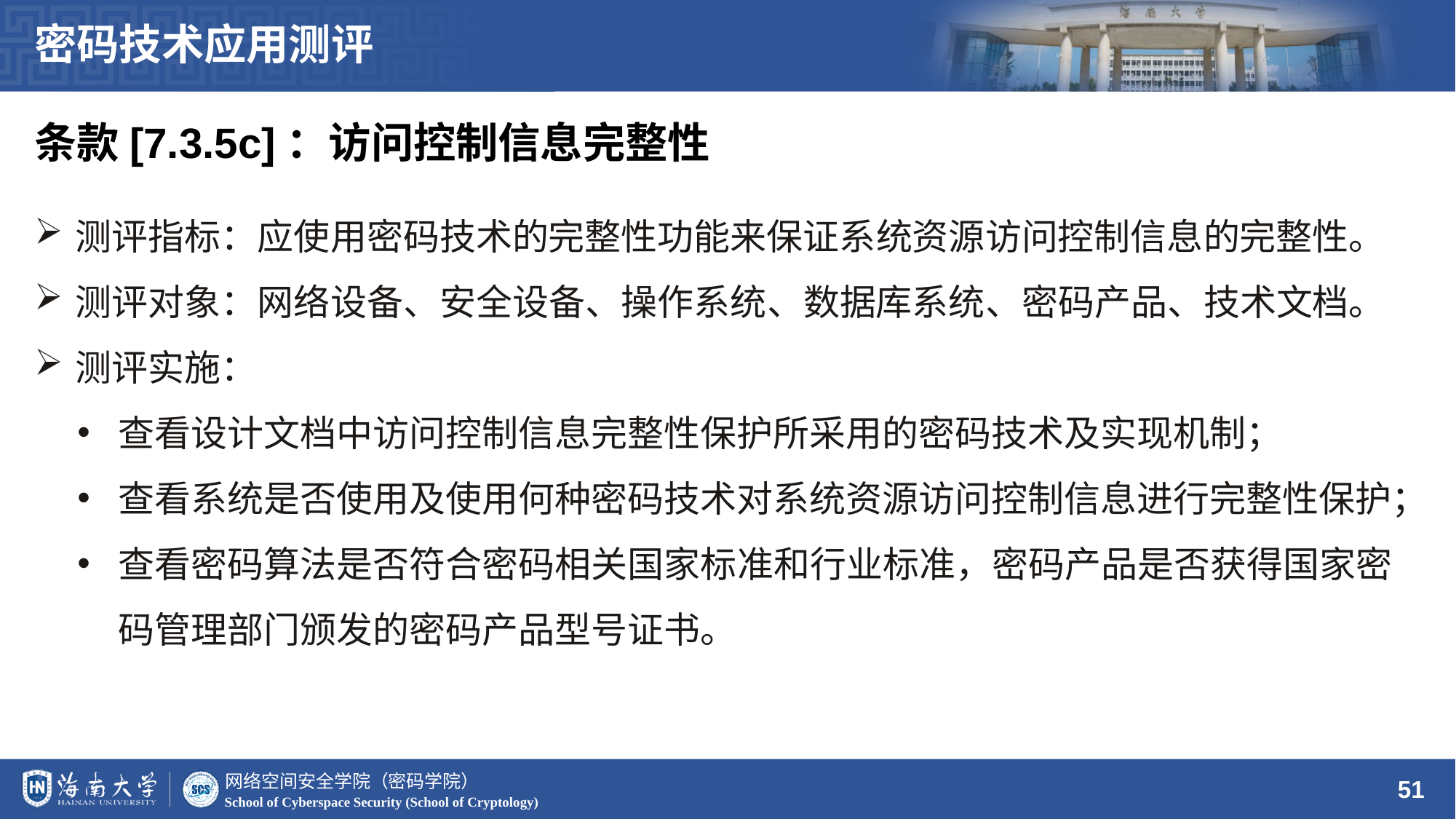

密码技术应用测评
条款[7.3.5c]：访问控制信息完整性
测评指标：应使用密码技术的完整性功能来保证系统资源访问控制信息的完整性。
测评对象：网络设备、安全设备、操作系统、数据库系统、密码产品、技术文档。
测评实施：
查看设计文档中访问控制信息完整性保护所采用的密码技术及实现机制；
查看系统是否使用及使用何种密码技术对系统资源访问控制信息进行完整性保护；
查看密码算法是否符合密码相关国家标准和行业标准，密码产品是否获得国家密码管理部门颁发的密码产品型号证书。
51